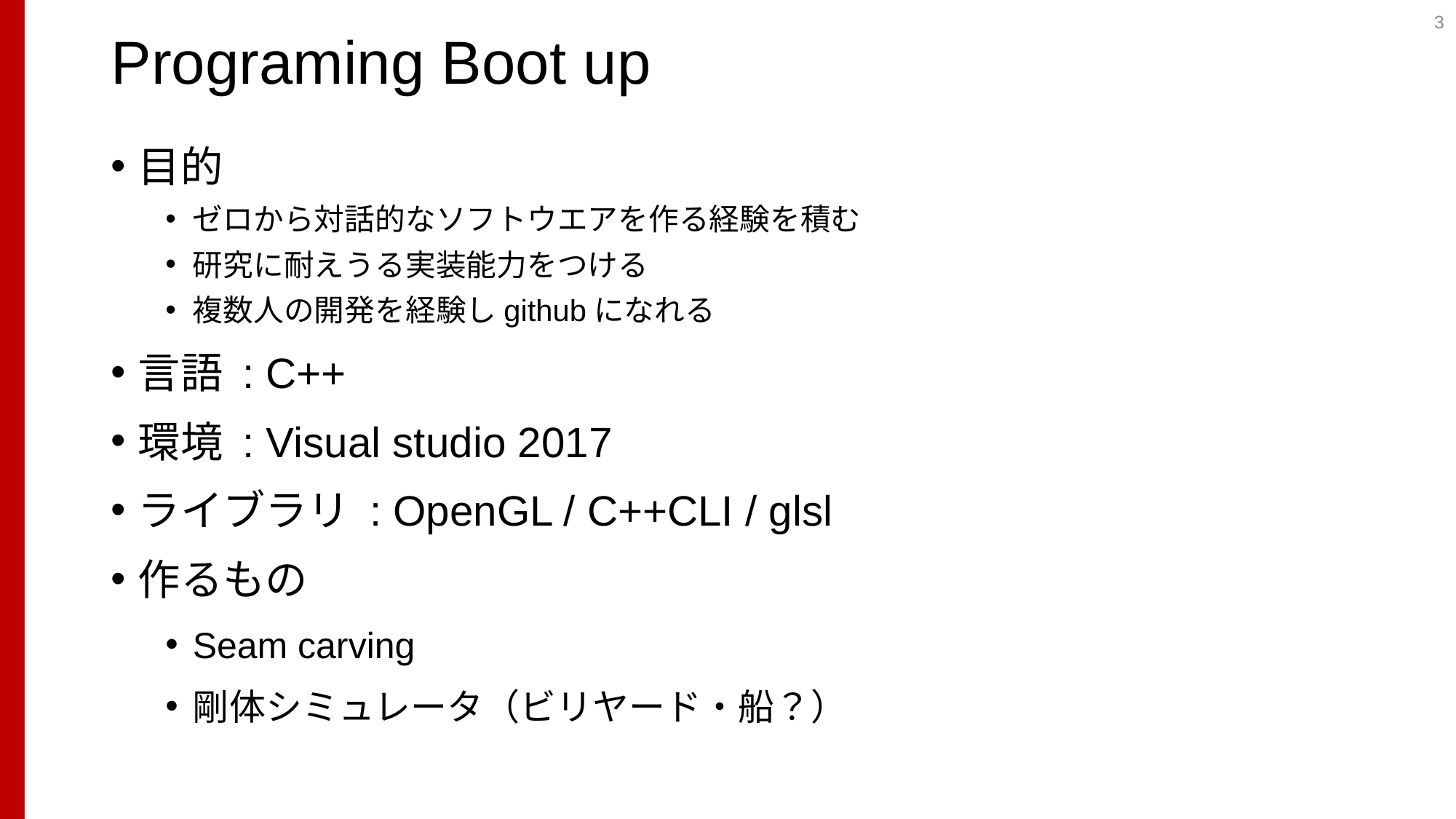

3
# Programing Boot up
目的
ゼロから対話的なソフトウエアを作る経験を積む
研究に耐えうる実装能力をつける
複数人の開発を経験しgithubになれる
言語 : C++
環境 : Visual studio 2017
ライブラリ : OpenGL / C++CLI / glsl
作るもの
Seam carving
剛体シミュレータ（ビリヤード・船？）